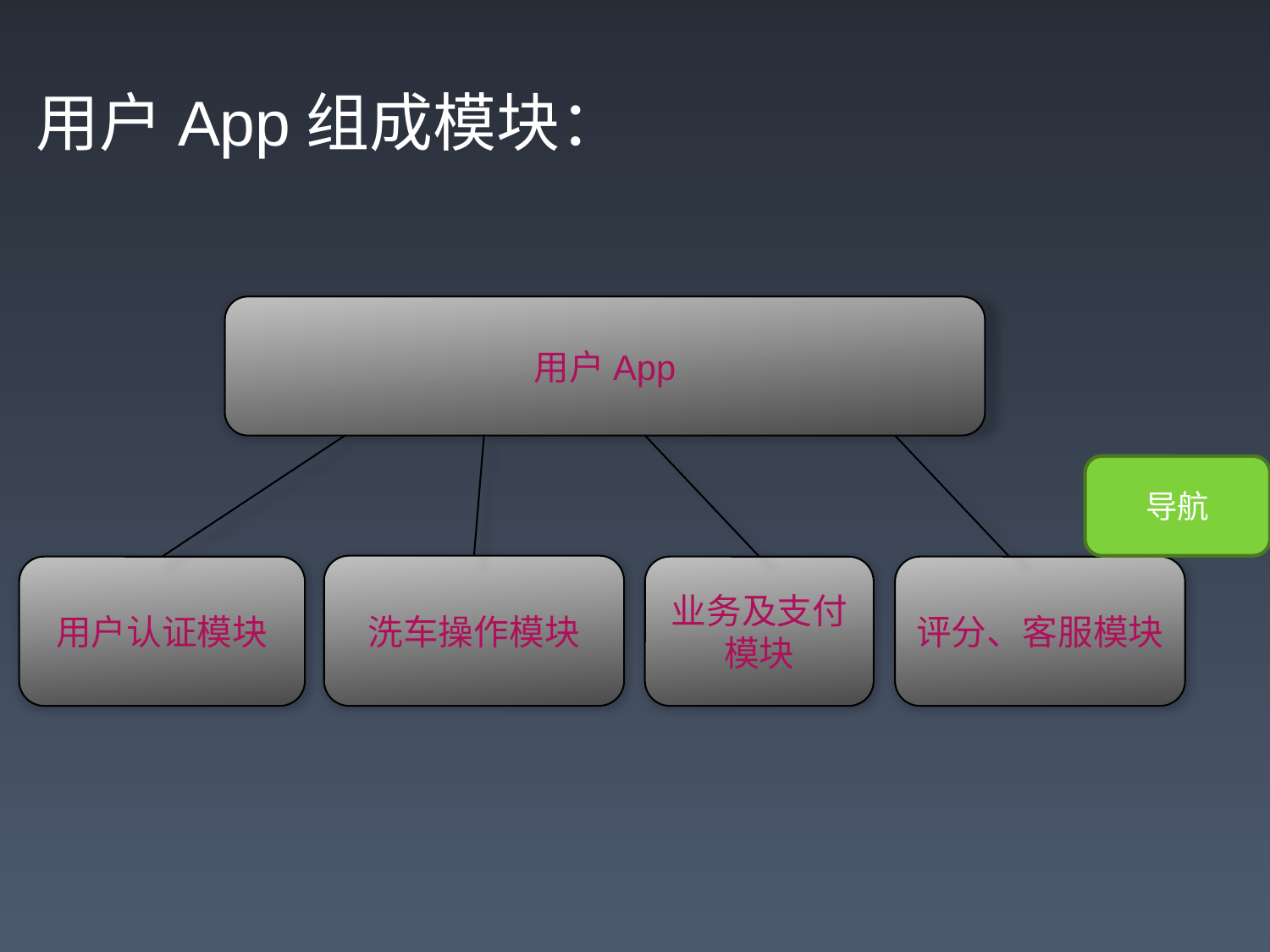

用户App组成模块：
用户App
导航
洗车操作模块
用户认证模块
业务及支付模块
评分、客服模块